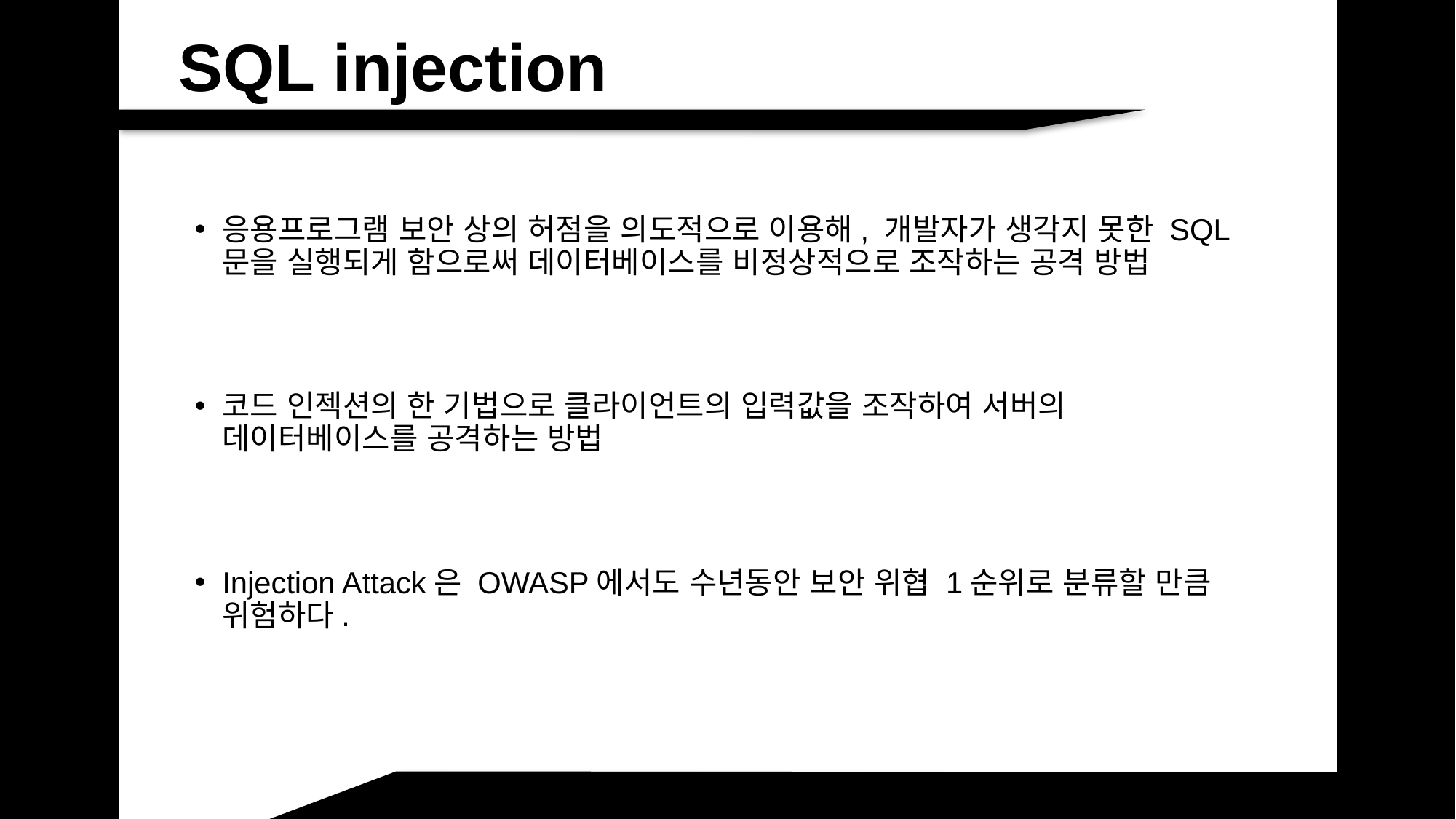

SQL injection

응용프로그램 보안 상의 허점을 의도적으로 이용해, 개발자가 생각지 못한 SQL문을 실행되게 함으로써 데이터베이스를 비정상적으로 조작하는 공격 방법

코드 인젝션의 한 기법으로 클라이언트의 입력값을 조작하여 서버의 데이터베이스를 공격하는 방법

Injection Attack은 OWASP에서도 수년동안 보안 위협 1순위로 분류할 만큼 위험하다.